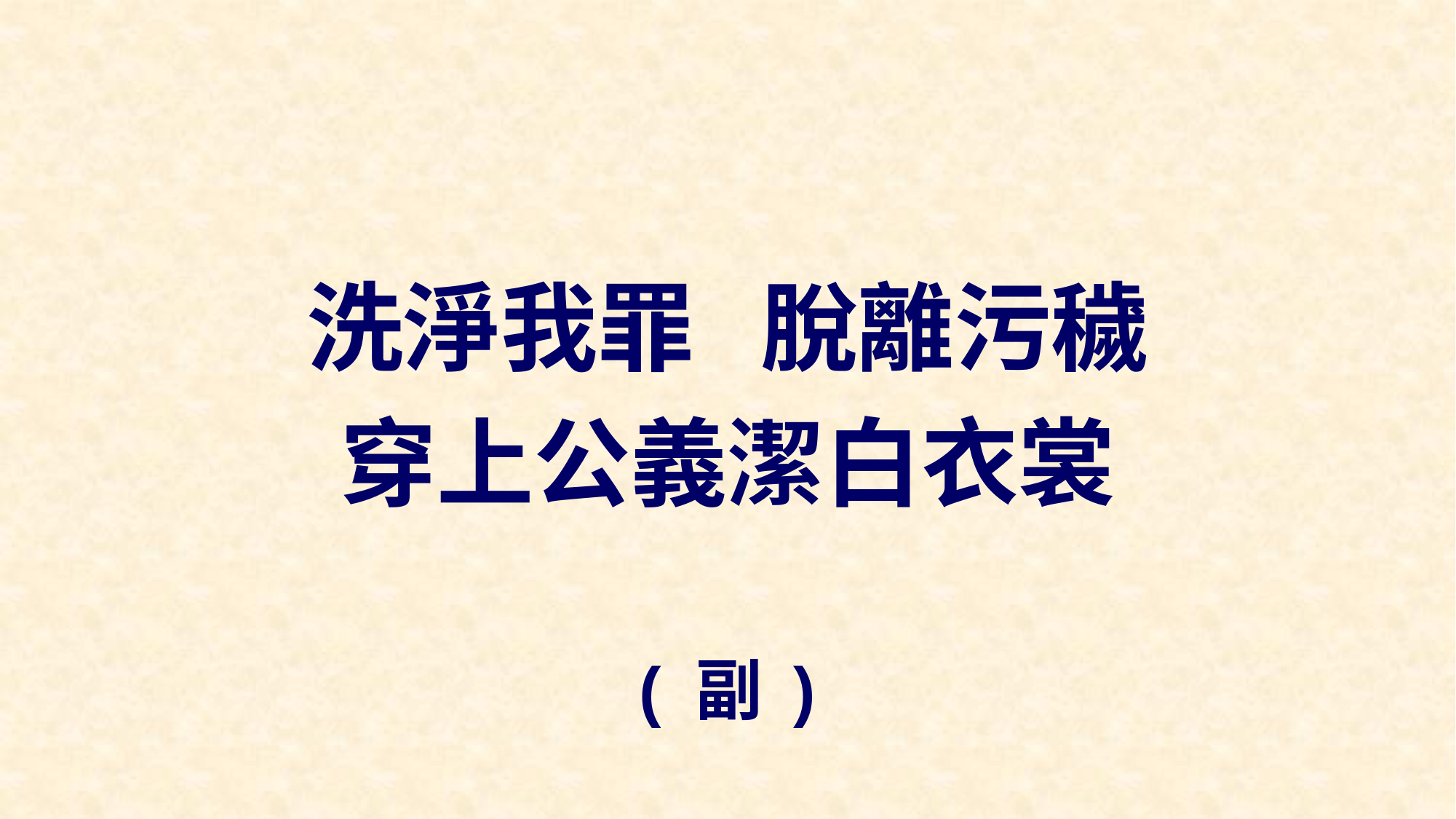

洗淨我罪   脫離污穢
穿上公義潔白衣裳
( 副 )